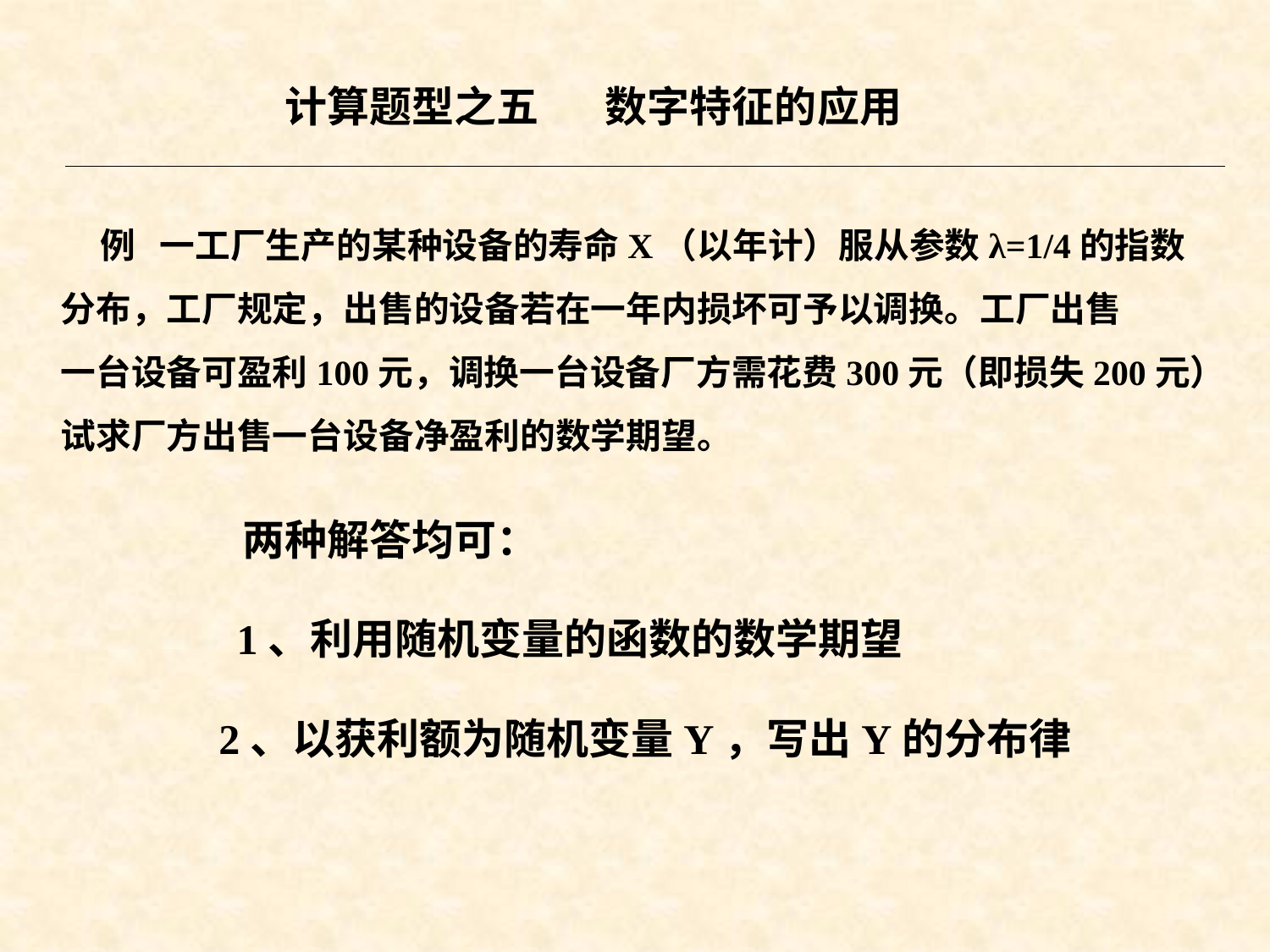

计算题型之五       数字特征的应用
例   一工厂生产的某种设备的寿命X（以年计）服从参数λ=1/4的指数
分布，工厂规定，出售的设备若在一年内损坏可予以调换。工厂出售
一台设备可盈利100元，调换一台设备厂方需花费300元（即损失200元）
试求厂方出售一台设备净盈利的数学期望。
两种解答均可：
1、利用随机变量的函数的数学期望
2、以获利额为随机变量Y，写出Y的分布律